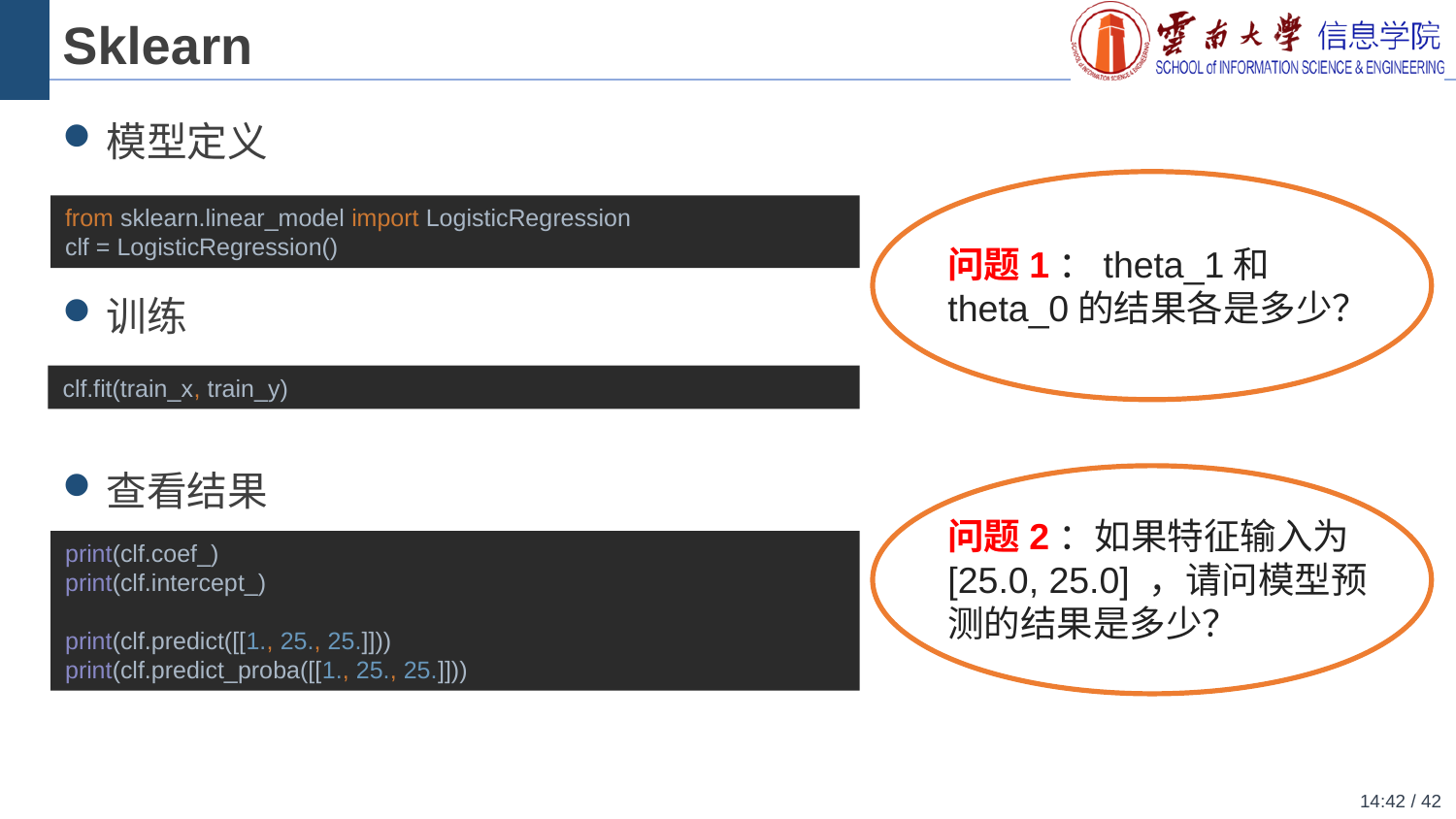

# Sklearn
模型定义

训练

查看结果

from sklearn.linear_model import LogisticRegression
clf = LogisticRegression()
问题1：theta_1和theta_0的结果各是多少？
clf.fit(train_x, train_y)

问题2：如果特征输入为[25.0, 25.0] ，请问模型预测的结果是多少？
print(clf.coef_)
print(clf.intercept_)
print(clf.predict([[1., 25., 25.]]))
print(clf.predict_proba([[1., 25., 25.]]))